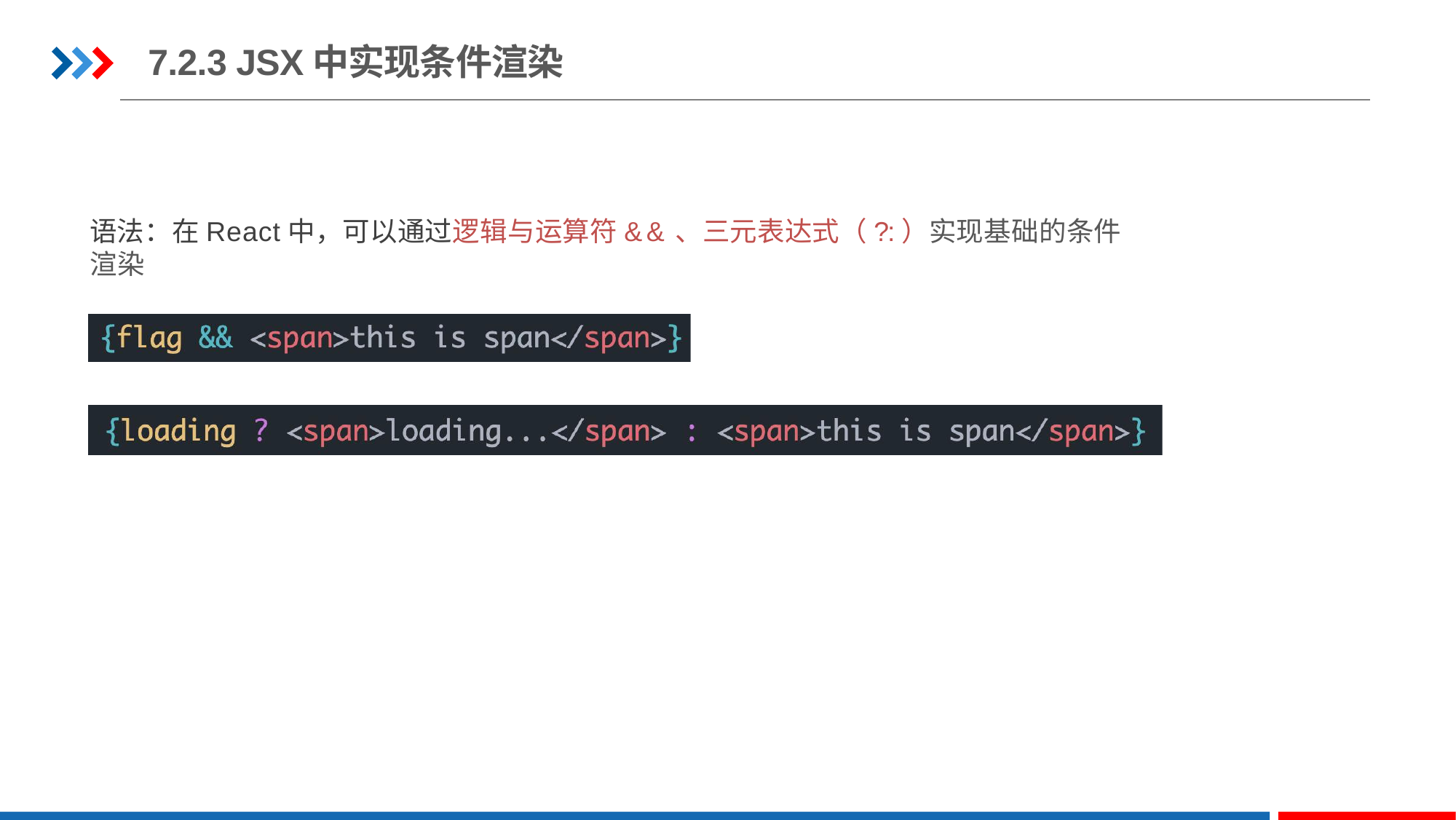

7.2.3 JSX中实现条件渲染
语法：在React中，可以通过逻辑与运算符&&、三元表达式（?:）实现基础的条件渲染